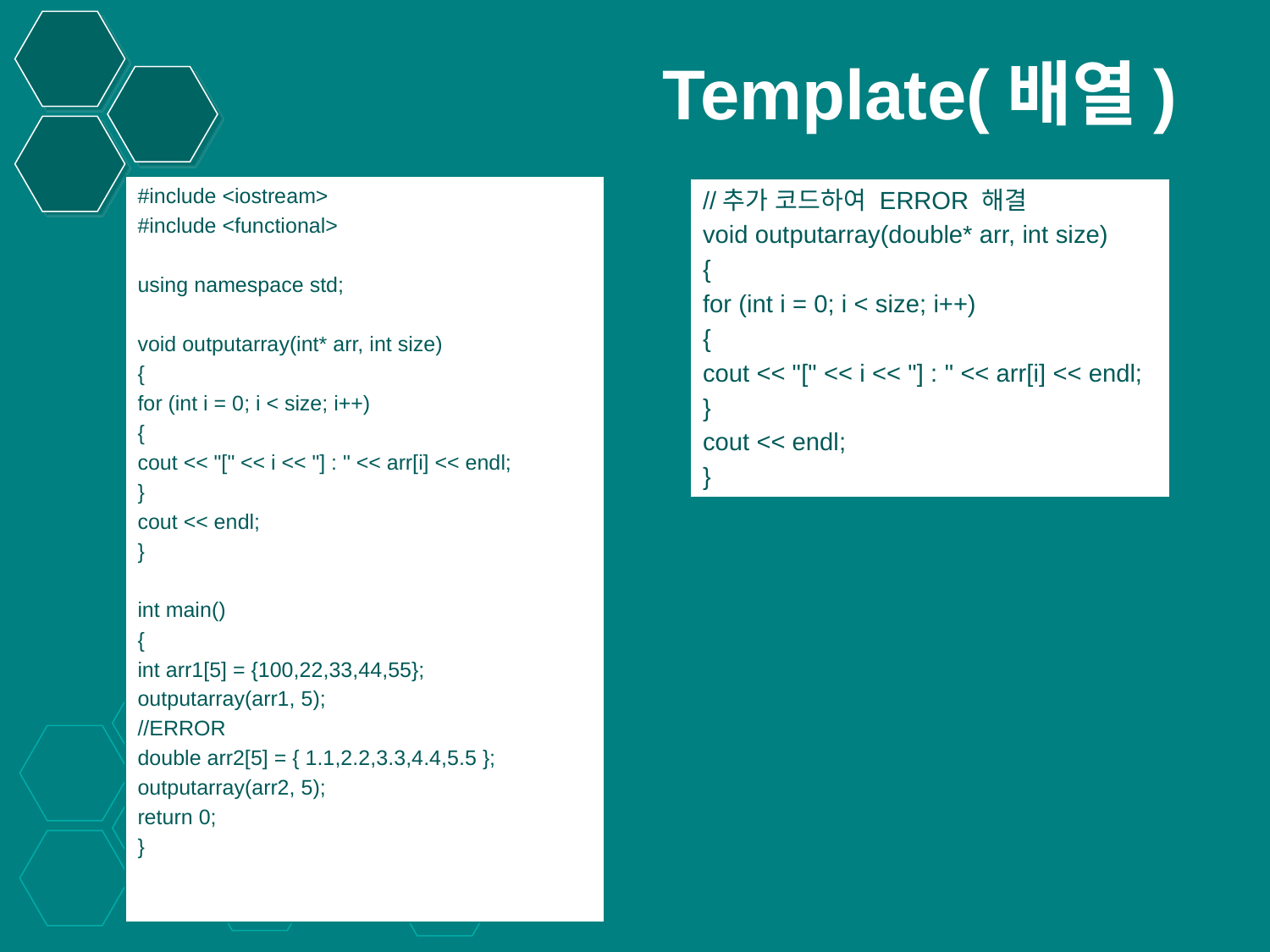

# Template(배열)
#include <iostream>
#include <functional>

using namespace std;

void outputarray(int* arr, int size)
{
for (int i = 0; i < size; i++)
{
cout << "[" << i << "] : " << arr[i] << endl;
}
cout << endl;
}

int main()
{
int arr1[5] = {100,22,33,44,55};
outputarray(arr1, 5);
//ERROR
double arr2[5] = { 1.1,2.2,3.3,4.4,5.5 };
outputarray(arr2, 5);
return 0;
}
//추가 코드하여 ERROR 해결
void outputarray(double* arr, int size)
{
for (int i = 0; i < size; i++)
{
cout << "[" << i << "] : " << arr[i] << endl;
}
cout << endl;
}